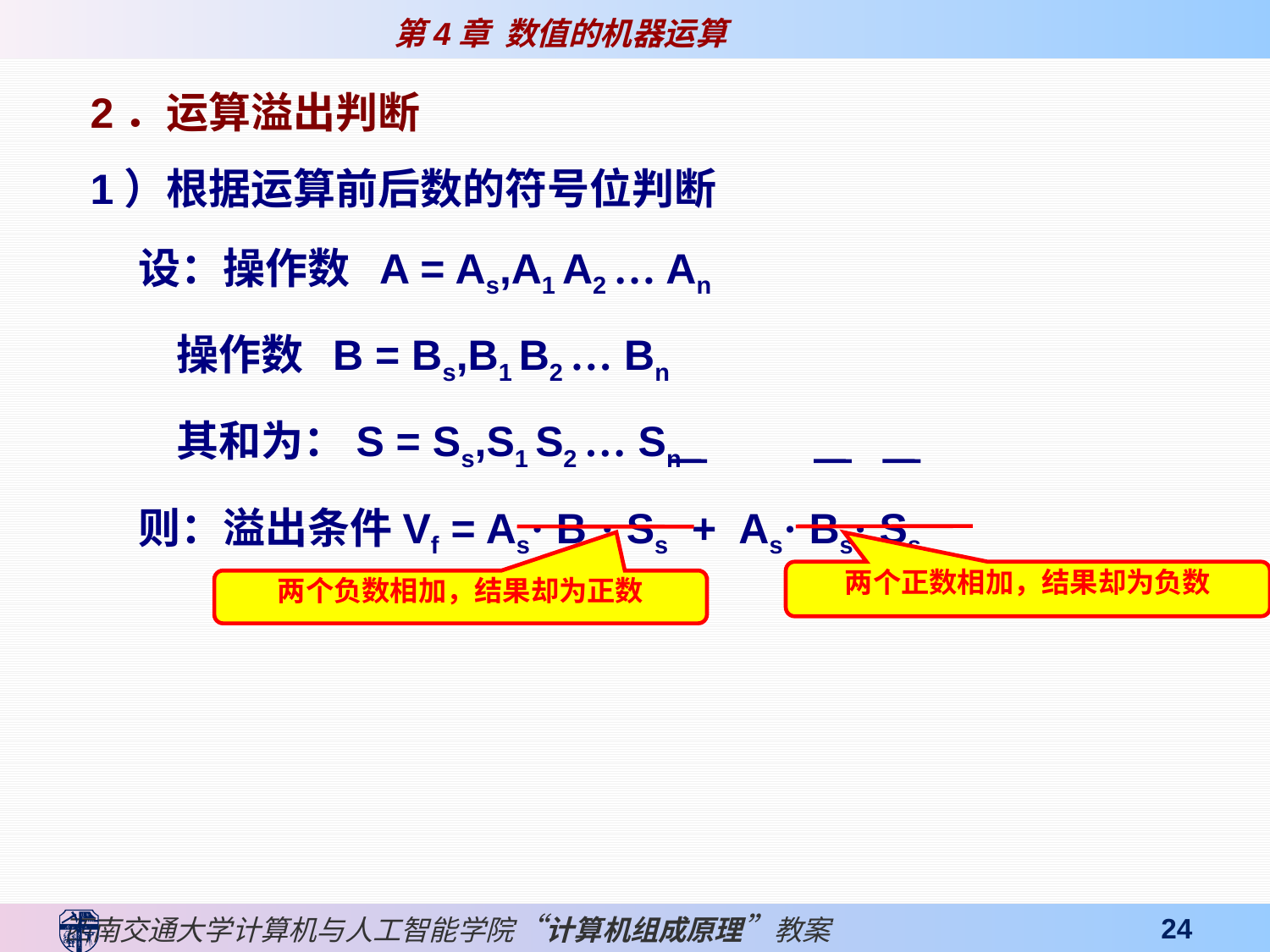

2．运算溢出判断
1）根据运算前后数的符号位判断
    设：操作数  A = As,A1 A2 … An
        操作数  B = Bs,B1 B2 … Bn
        其和为：S = Ss,S1 S2 … Sn
    则：溢出条件Vf = As· Bs· Ss  +  As· Bs· Ss

两个正数相加，结果却为负数

两个负数相加，结果却为正数